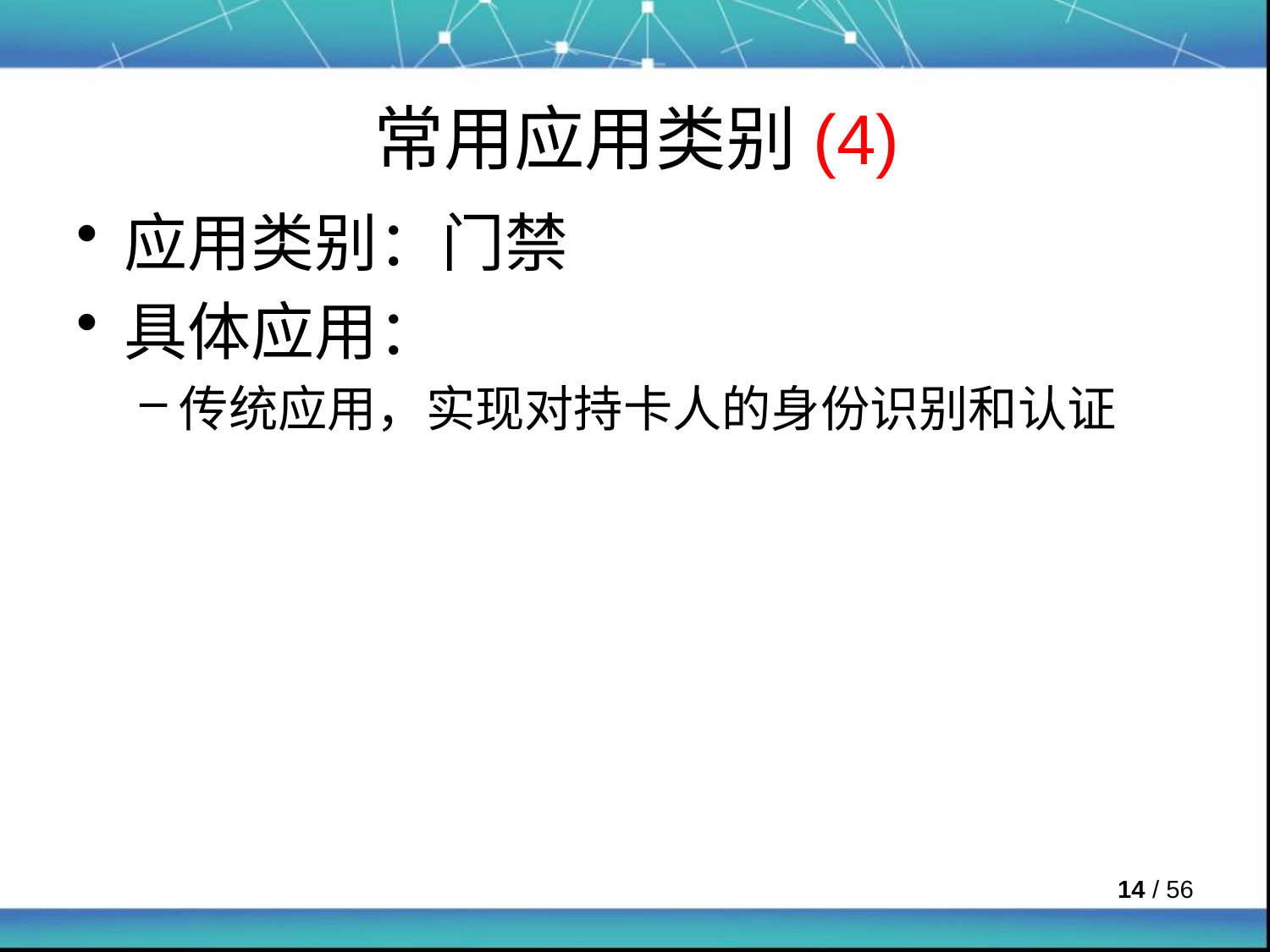

# 常用应用类别(4)
应用类别：门禁
具体应用：
传统应用，实现对持卡人的身份识别和认证
14 / 56